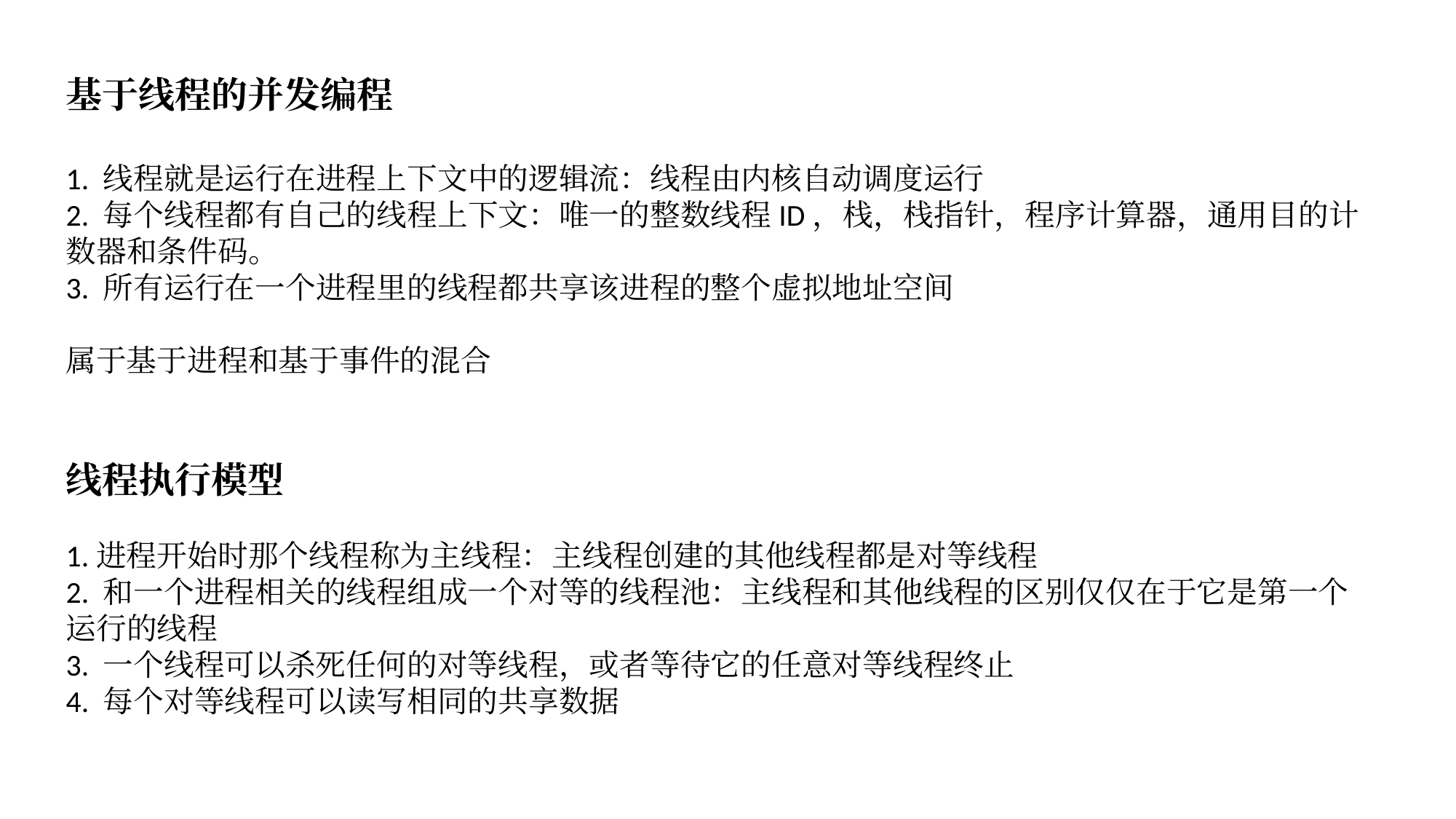

基于线程的并发编程

1. 线程就是运行在进程上下文中的逻辑流：线程由内核自动调度运行
2. 每个线程都有自己的线程上下文：唯一的整数线程ID，栈，栈指针，程序计算器，通用目的计数器和条件码。
3. 所有运行在一个进程里的线程都共享该进程的整个虚拟地址空间

属于基于进程和基于事件的混合

线程执行模型

1.进程开始时那个线程称为主线程：主线程创建的其他线程都是对等线程
2. 和一个进程相关的线程组成一个对等的线程池：主线程和其他线程的区别仅仅在于它是第一个运行的线程
3. 一个线程可以杀死任何的对等线程，或者等待它的任意对等线程终止
4. 每个对等线程可以读写相同的共享数据